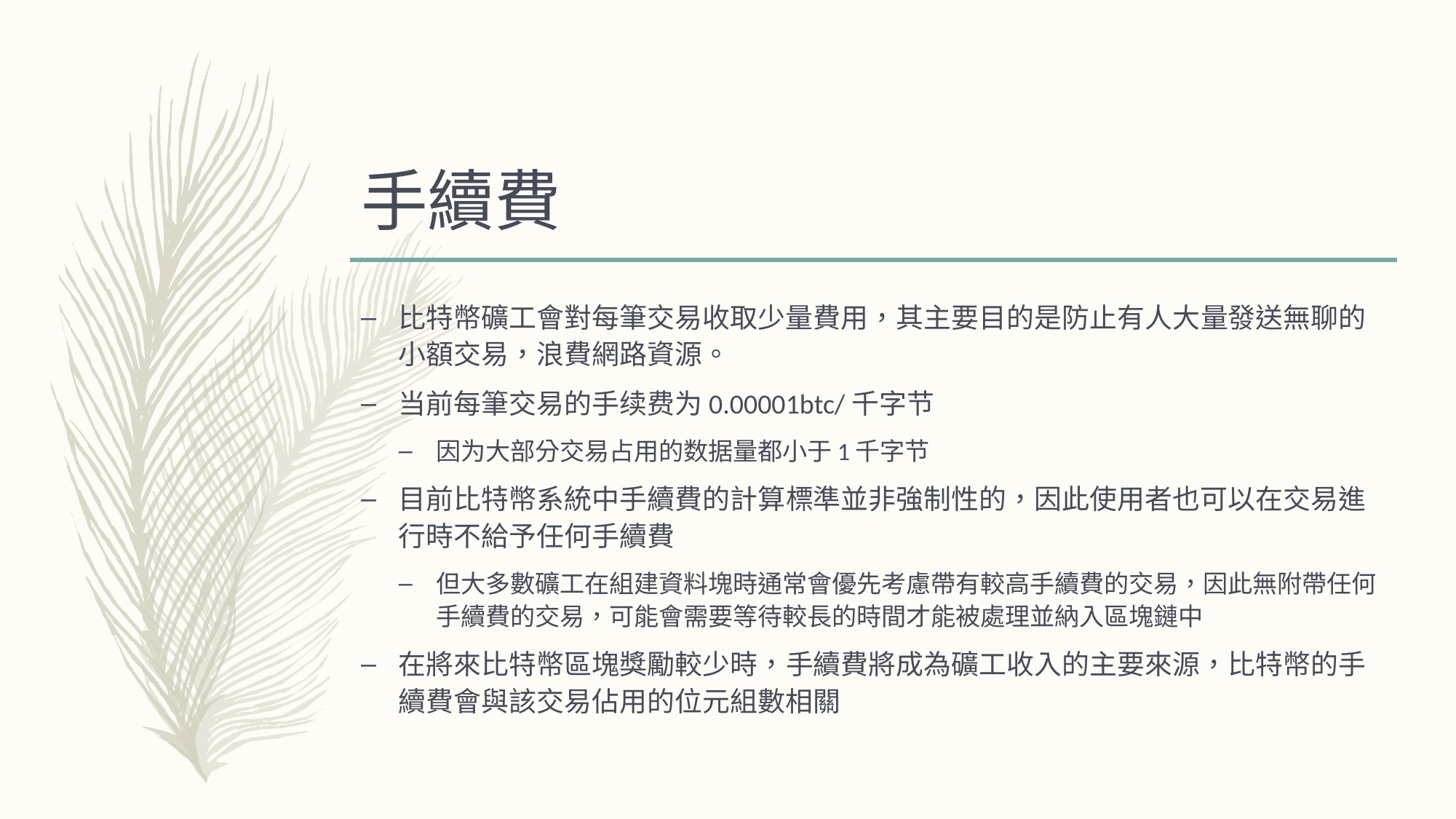

# 手續費
比特幣礦工會對每筆交易收取少量費用，其主要目的是防止有人大量發送無聊的小額交易，浪費網路資源。
当前每筆交易的手续费为0.00001btc/千字节
因为大部分交易占用的数据量都小于1千字节
目前比特幣系統中手續費的計算標準並非強制性的，因此使用者也可以在交易進行時不給予任何手續費
但大多數礦工在組建資料塊時通常會優先考慮帶有較高手續費的交易，因此無附帶任何手續費的交易，可能會需要等待較長的時間才能被處理並納入區塊鏈中
在將來比特幣區塊獎勵較少時，手續費將成為礦工收入的主要來源，比特幣的手續費會與該交易佔用的位元組數相關